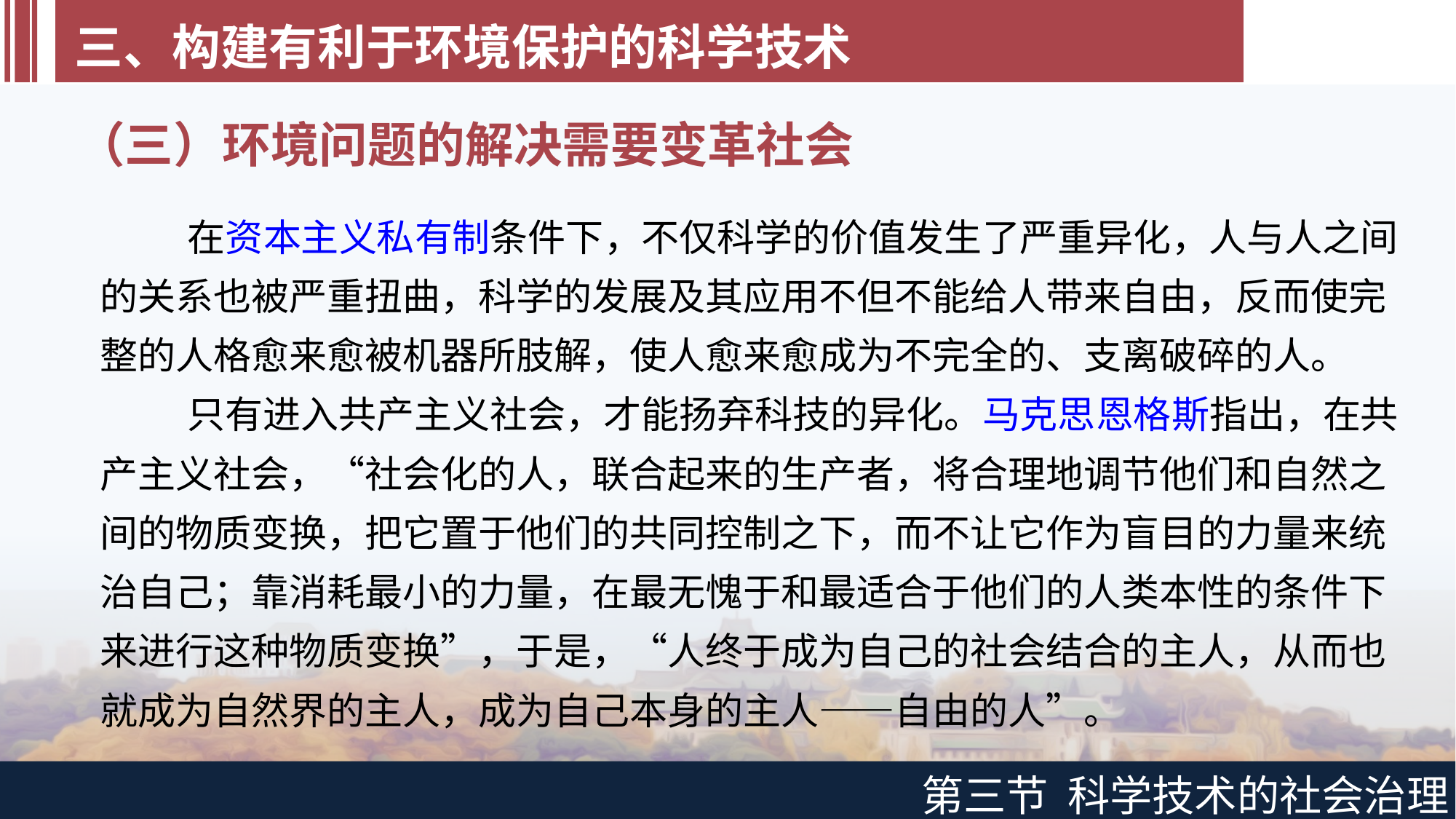

三、构建有利于环境保护的科学技术
（三）环境问题的解决需要变革社会
在资本主义私有制条件下，不仅科学的价值发生了严重异化，人与人之间的关系也被严重扭曲，科学的发展及其应用不但不能给人带来自由，反而使完整的人格愈来愈被机器所肢解，使人愈来愈成为不完全的、支离破碎的人。
只有进入共产主义社会，才能扬弃科技的异化。马克思恩格斯指出，在共产主义社会，“社会化的人，联合起来的生产者，将合理地调节他们和自然之间的物质变换，把它置于他们的共同控制之下，而不让它作为盲目的力量来统治自己；靠消耗最小的力量，在最无愧于和最适合于他们的人类本性的条件下来进行这种物质变换”，于是，“人终于成为自己的社会结合的主人，从而也就成为自然界的主人，成为自己本身的主人——自由的人”。
第三节  科学技术的社会治理